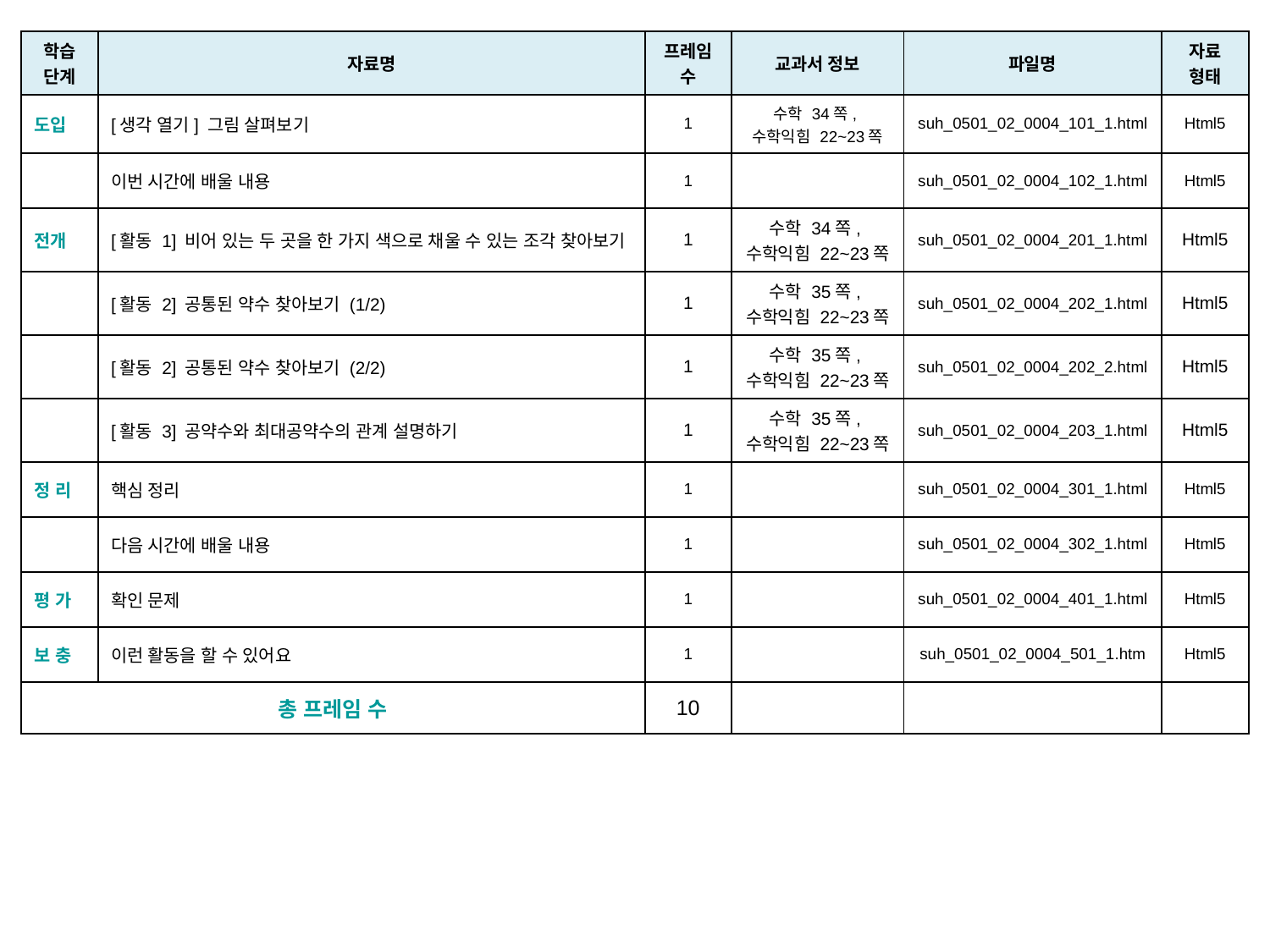

| 학습 단계 | 자료명 | 프레임 수 | 교과서 정보 | 파일명 | 자료 형태 |
| --- | --- | --- | --- | --- | --- |
| 도입 | [생각 열기] 그림 살펴보기 | 1 | 수학 34쪽, 수학익힘 22~23쪽 | suh\_0501\_02\_0004\_101\_1.html | Html5 |
|  | 이번 시간에 배울 내용 | 1 |  | suh\_0501\_02\_0004\_102\_1.html | Html5 |
| 전개 | [활동 1] 비어 있는 두 곳을 한 가지 색으로 채울 수 있는 조각 찾아보기 | 1 | 수학 34쪽, 수학익힘 22~23쪽 | suh\_0501\_02\_0004\_201\_1.html | Html5 |
|  | [활동 2] 공통된 약수 찾아보기 (1/2) | 1 | 수학 35쪽, 수학익힘 22~23쪽 | suh\_0501\_02\_0004\_202\_1.html | Html5 |
|  | [활동 2] 공통된 약수 찾아보기 (2/2) | 1 | 수학 35쪽, 수학익힘 22~23쪽 | suh\_0501\_02\_0004\_202\_2.html | Html5 |
|  | [활동 3] 공약수와 최대공약수의 관계 설명하기 | 1 | 수학 35쪽, 수학익힘 22~23쪽 | suh\_0501\_02\_0004\_203\_1.html | Html5 |
| 정 리 | 핵심 정리 | 1 |  | suh\_0501\_02\_0004\_301\_1.html | Html5 |
|  | 다음 시간에 배울 내용 | 1 |  | suh\_0501\_02\_0004\_302\_1.html | Html5 |
| 평 가 | 확인 문제 | 1 |  | suh\_0501\_02\_0004\_401\_1.html | Html5 |
| 보 충 | 이런 활동을 할 수 있어요 | 1 |  | suh\_0501\_02\_0004\_501\_1.htm | Html5 |
| 총 프레임 수 |  | 10 |  |  |  |